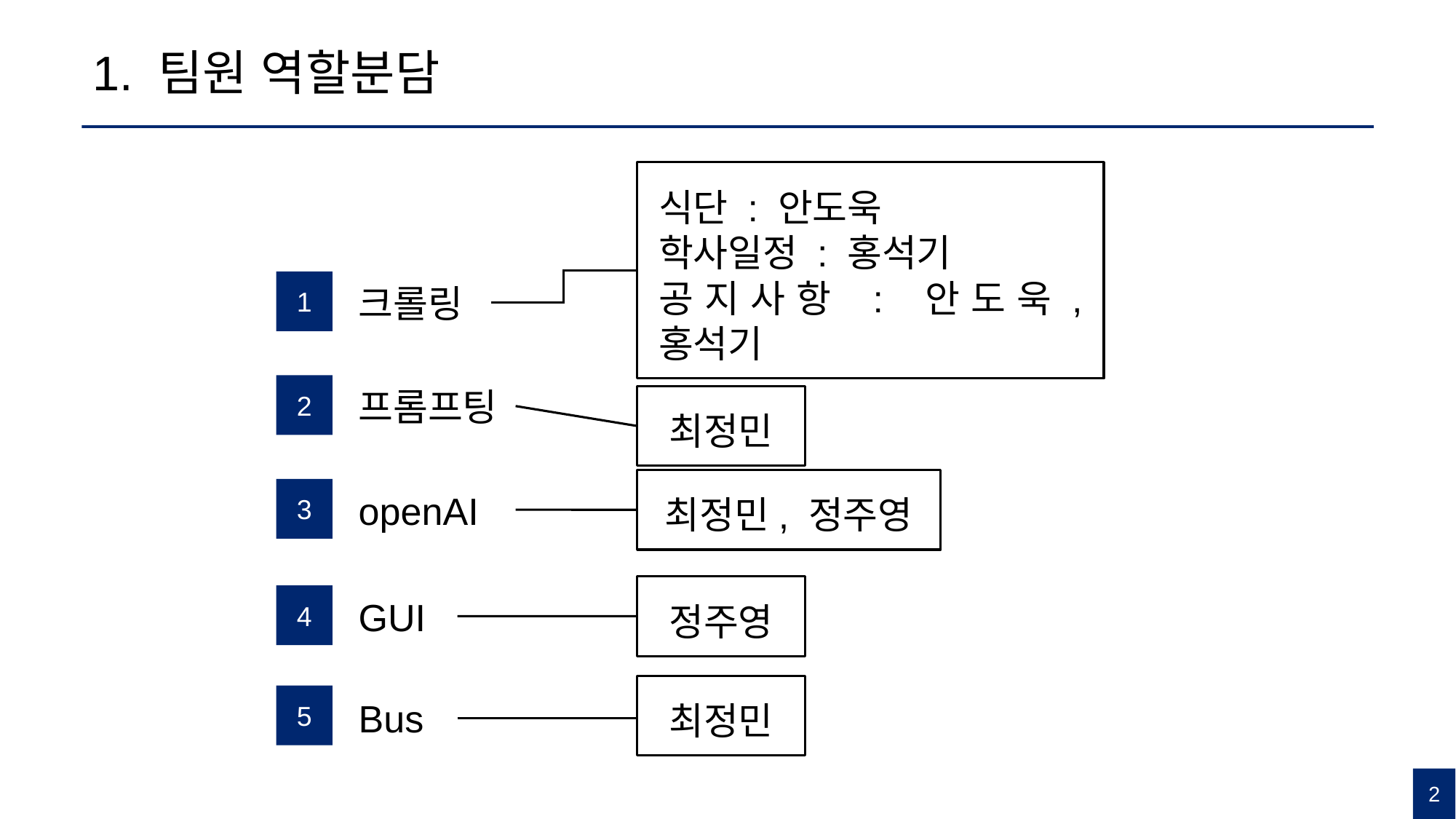

# 1. 팀원 역할분담
식단 : 안도욱
학사일정 : 홍석기
공지사항 : 안도욱, 홍석기
1
크롤링
2
프롬프팅
최정민
최정민, 정주영
3
openAI
정주영
4
GUI
최정민
5
Bus